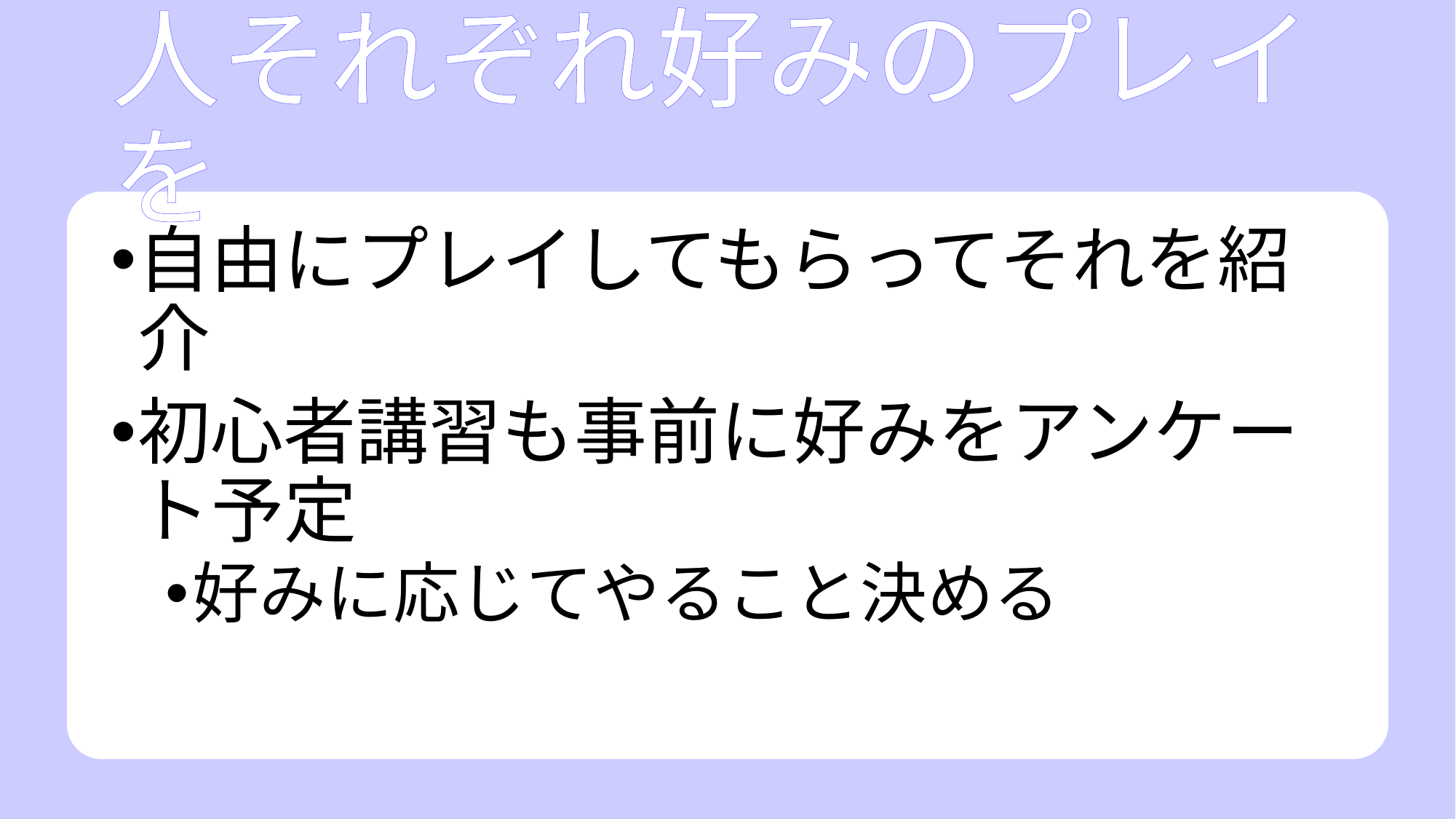

# 人それぞれ好みのプレイを
自由にプレイしてもらってそれを紹介
初心者講習も事前に好みをアンケート予定
好みに応じてやること決める